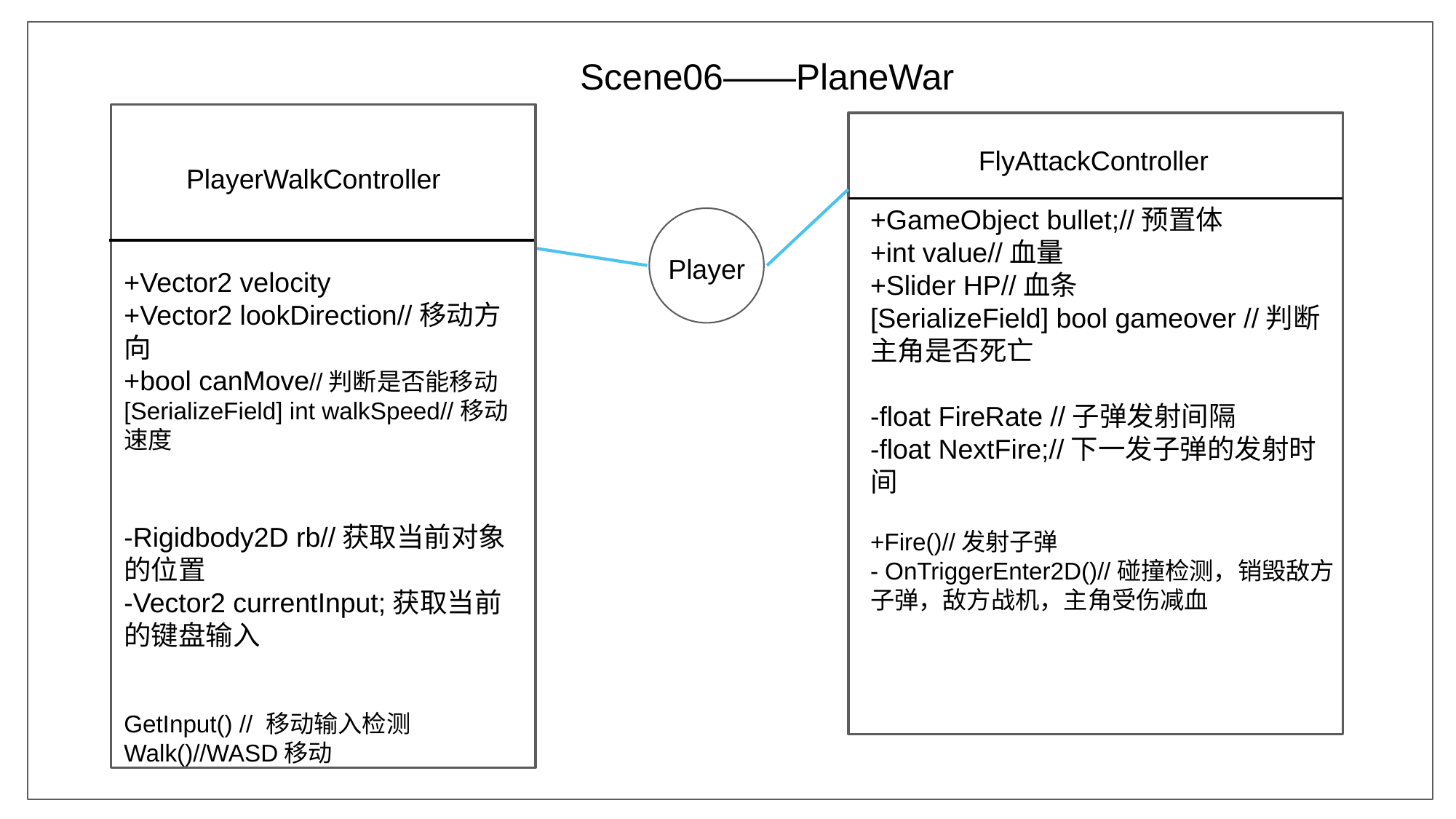

Scene06——PlaneWar

PlayerWalkController
+Vector2 velocity
+Vector2 lookDirection//移动方向
+bool canMove//判断是否能移动
[SerializeField] int walkSpeed//移动速度

-Rigidbody2D rb//获取当前对象的位置
-Vector2 currentInput;获取当前的键盘输入

GetInput() // 移动输入检测
Walk()//WASD移动

FlyAttackController
+GameObject bullet;//预置体
+int value//血量
+Slider HP//血条
[SerializeField] bool gameover //判断主角是否死亡

-float FireRate //子弹发射间隔
-float NextFire;//下一发子弹的发射时间

+Fire()//发射子弹
- OnTriggerEnter2D()//碰撞检测，销毁敌方子弹，敌方战机，主角受伤减血

Player